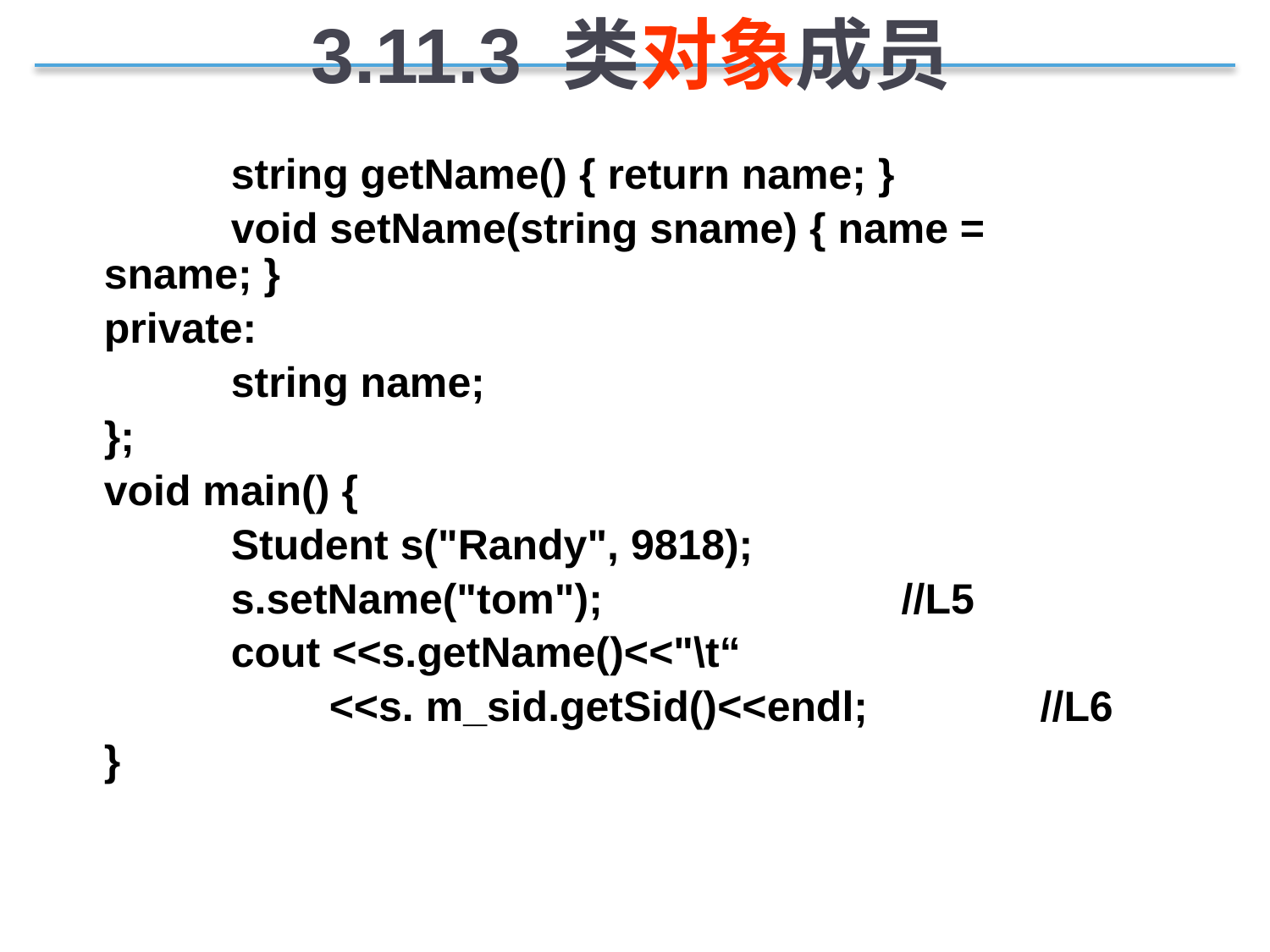

3.11.3 类对象成员
	string getName() { return name; }
	void setName(string sname) { name = sname; }
private:
	string name;
};
void main() {
	Student s("Randy", 9818);
	s.setName("tom");			   //L5
	cout <<s.getName()<<"\t“
                   <<s. m_sid.getSid()<<endl;	    //L6
}